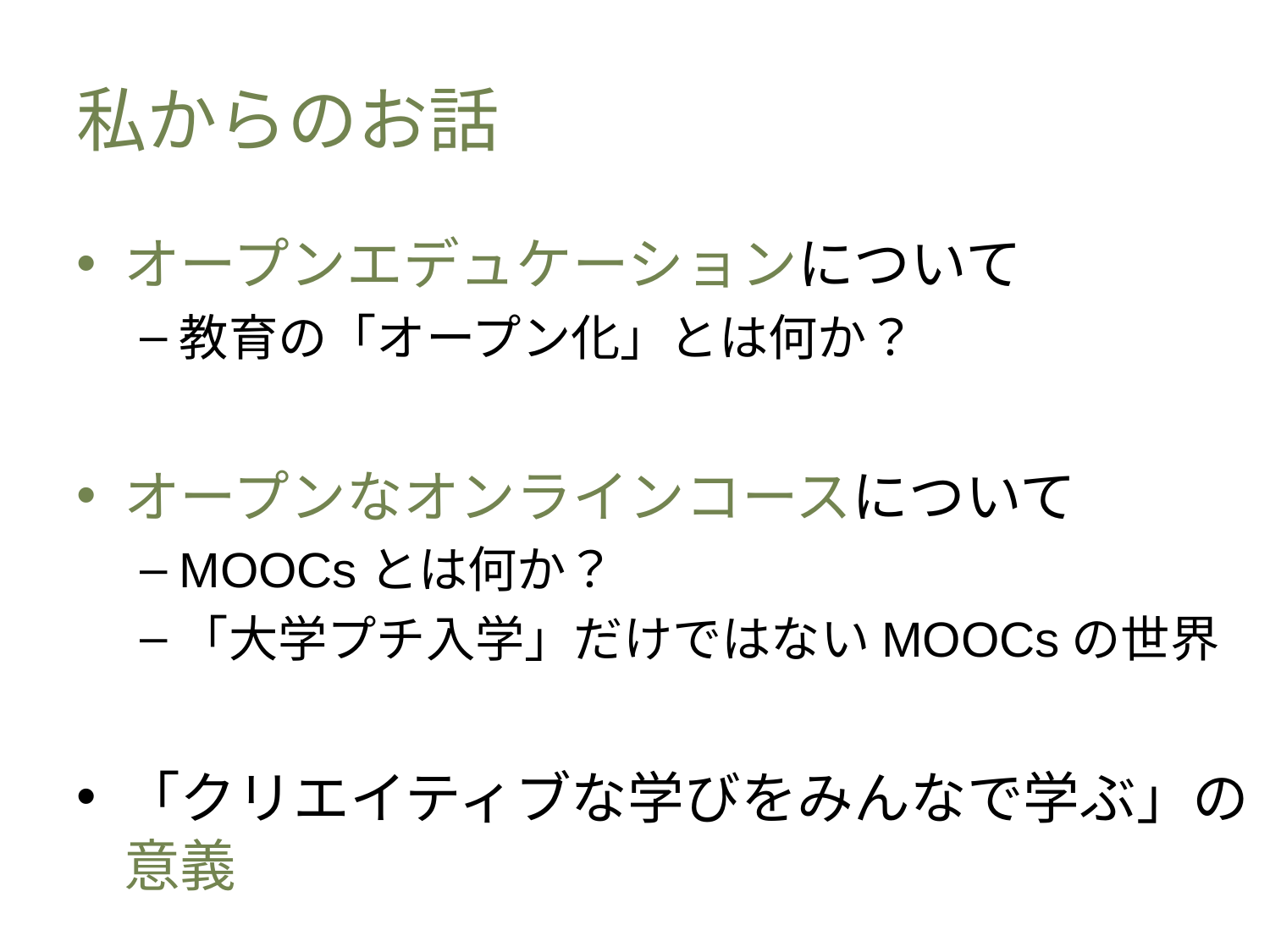

# 私からのお話
オープンエデュケーションについて
教育の「オープン化」とは何か？

オープンなオンラインコースについて
MOOCsとは何か？
「大学プチ入学」だけではないMOOCsの世界

「クリエイティブな学びをみんなで学ぶ」の意義